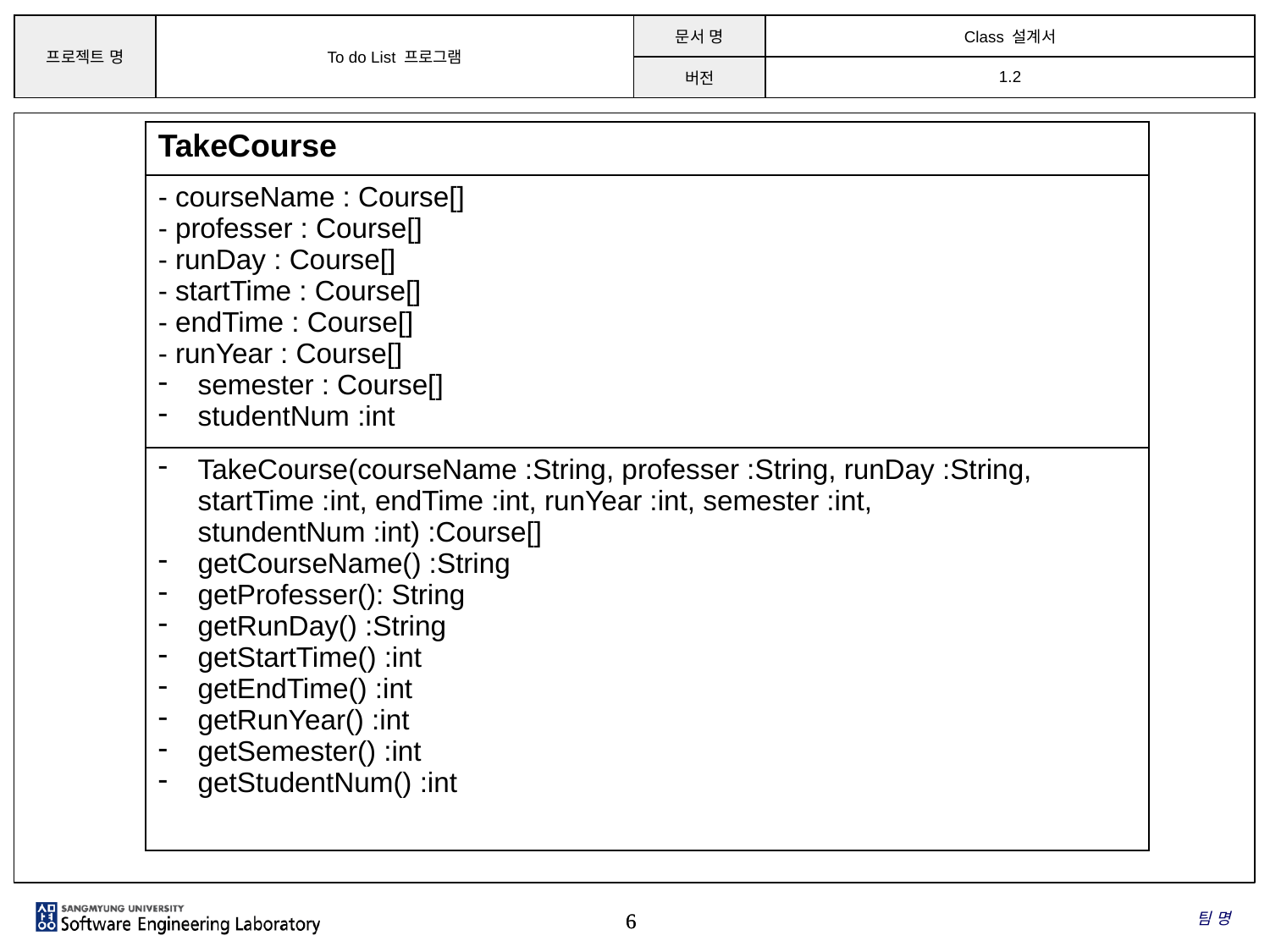

| TakeCourse |
| --- |
| - courseName : Course[] - professer : Course[] - runDay : Course[] - startTime : Course[] - endTime : Course[] - runYear : Course[] semester : Course[] studentNum :int |
| TakeCourse(courseName :String, professer :String, runDay :String, startTime :int, endTime :int, runYear :int, semester :int, stundentNum :int) :Course[] getCourseName() :String getProfesser(): String getRunDay() :String getStartTime() :int getEndTime() :int getRunYear() :int getSemester() :int getStudentNum() :int |
팀 명